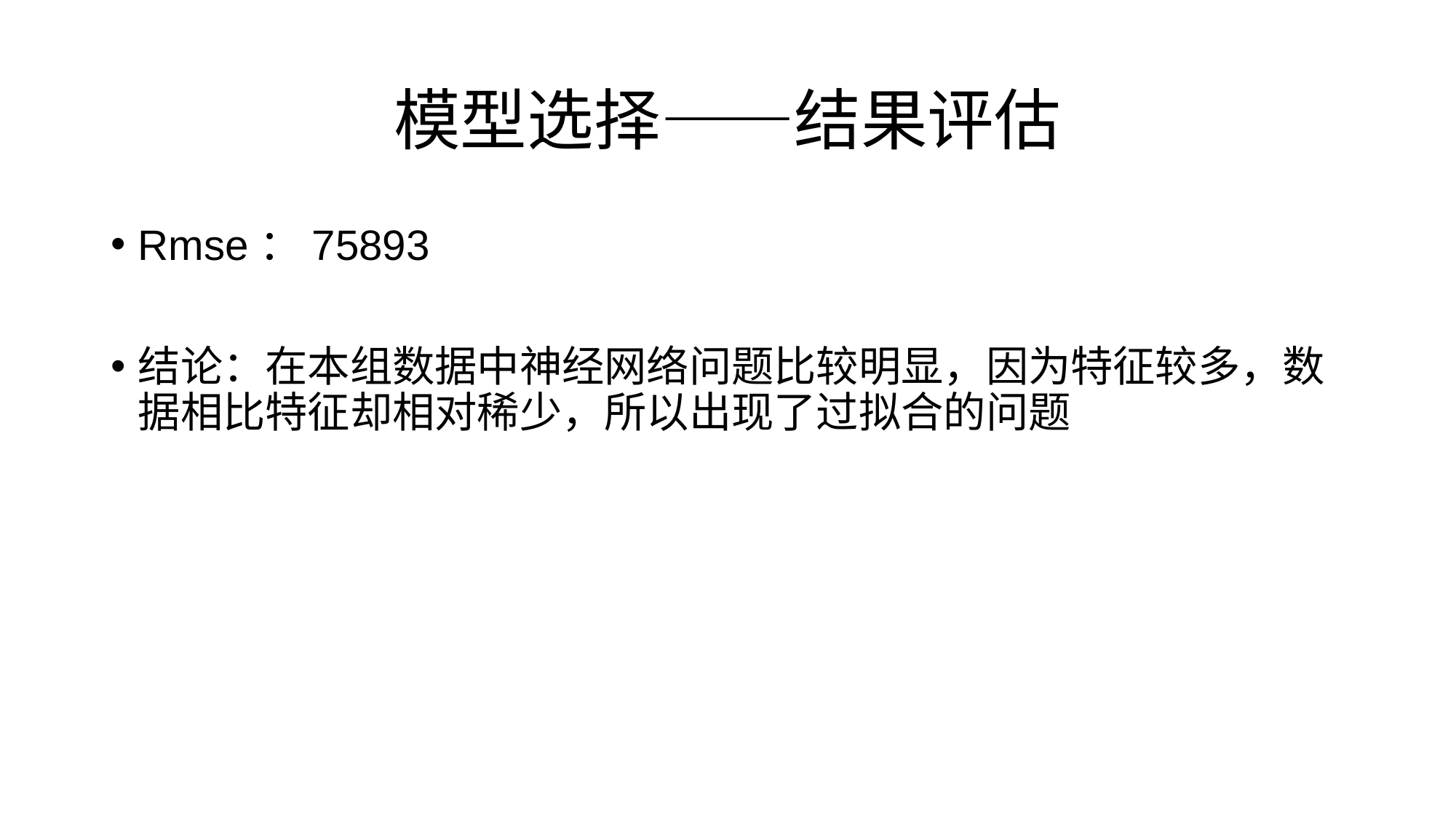

# 模型选择——结果评估
Rmse：75893

结论：在本组数据中神经网络问题比较明显，因为特征较多，数据相比特征却相对稀少，所以出现了过拟合的问题